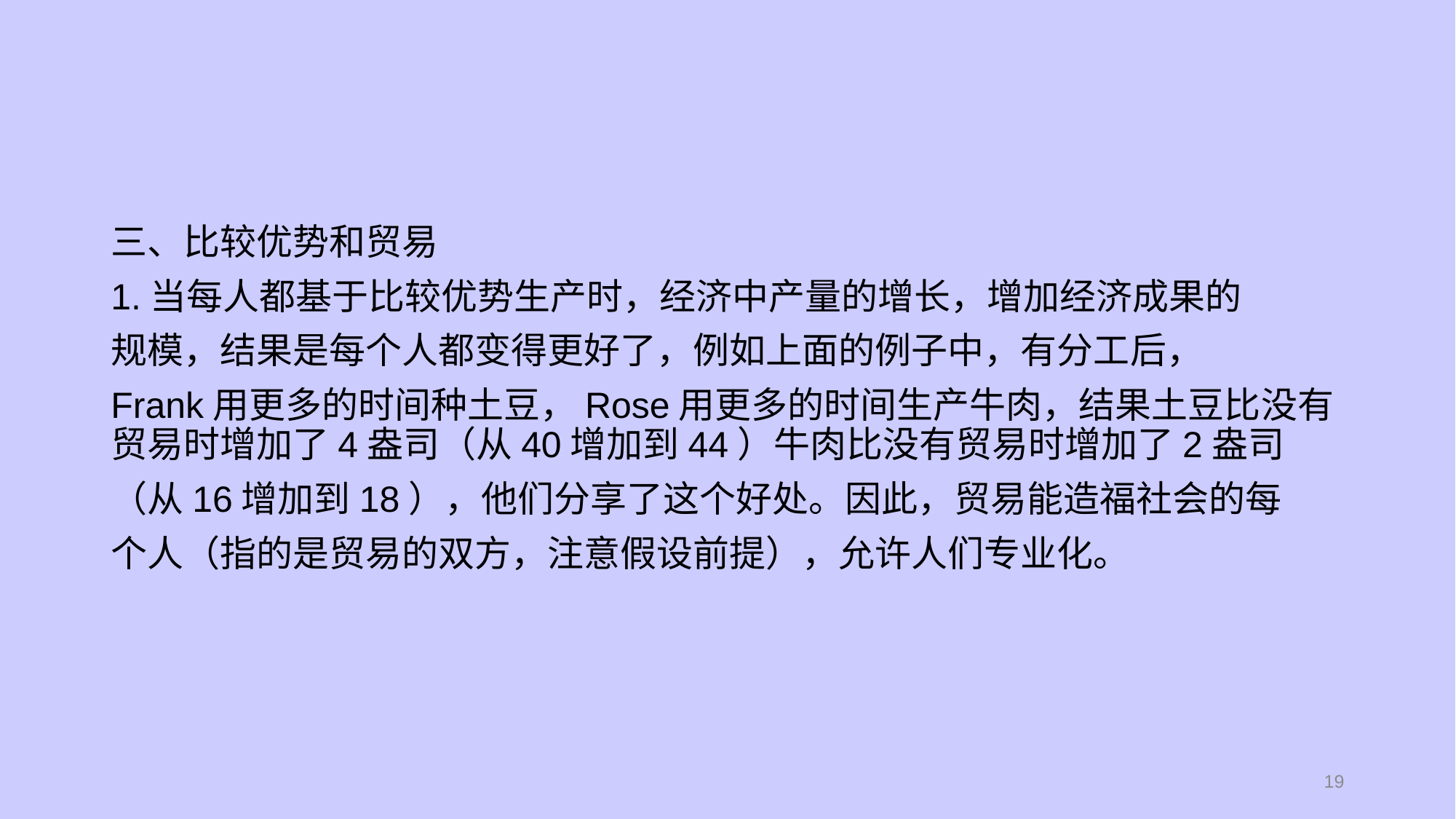

#
三、比较优势和贸易
1.当每人都基于比较优势生产时，经济中产量的增长，增加经济成果的
规模，结果是每个人都变得更好了，例如上面的例子中，有分工后，
Frank用更多的时间种土豆，Rose用更多的时间生产牛肉，结果土豆比没有贸易时增加了4盎司（从40增加到44）牛肉比没有贸易时增加了2盎司
（从16增加到18），他们分享了这个好处。因此，贸易能造福社会的每
个人（指的是贸易的双方，注意假设前提），允许人们专业化。

19